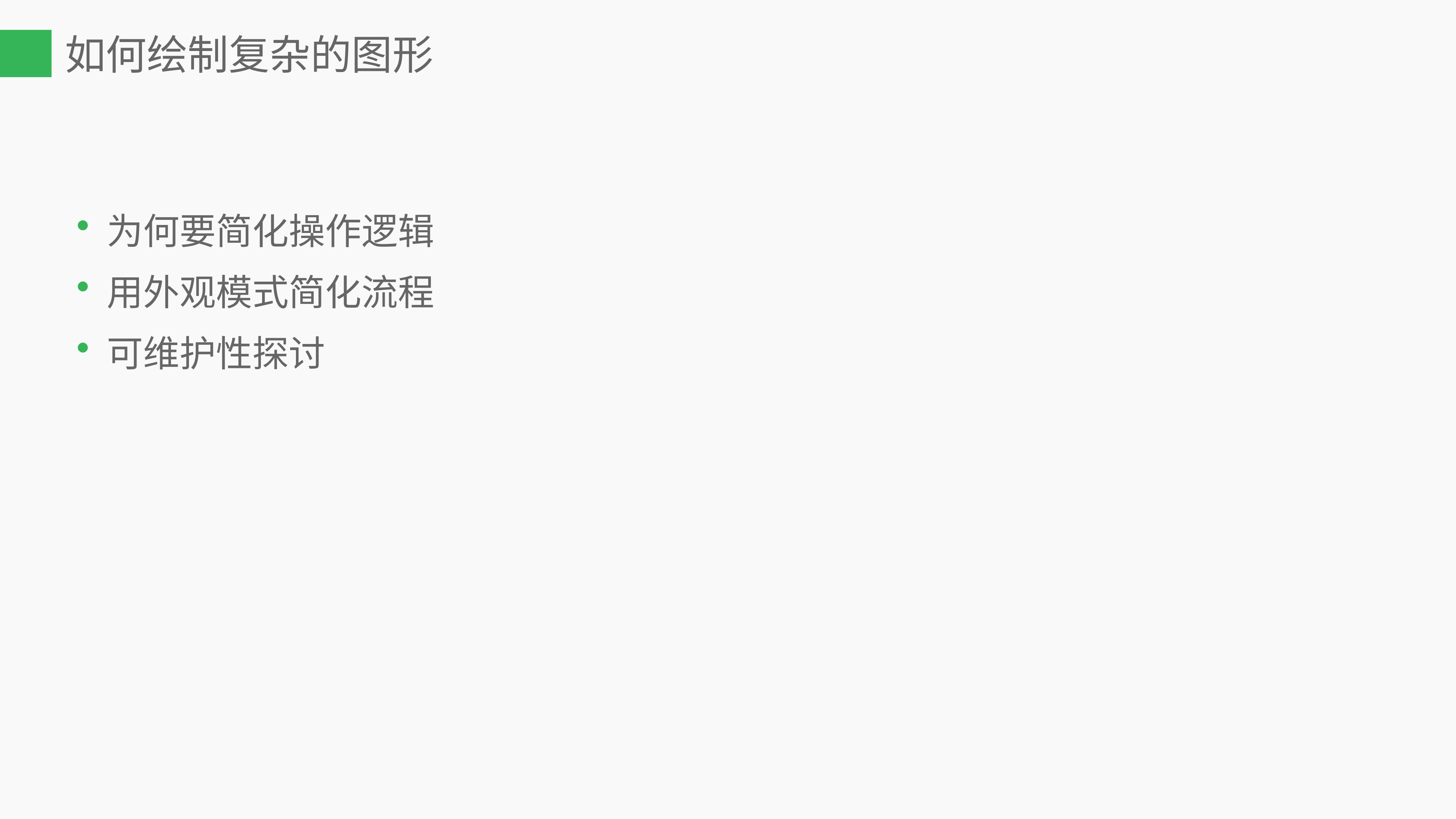

如何绘制复杂的图形

为何要简化操作逻辑
用外观模式简化流程
可维护性探讨